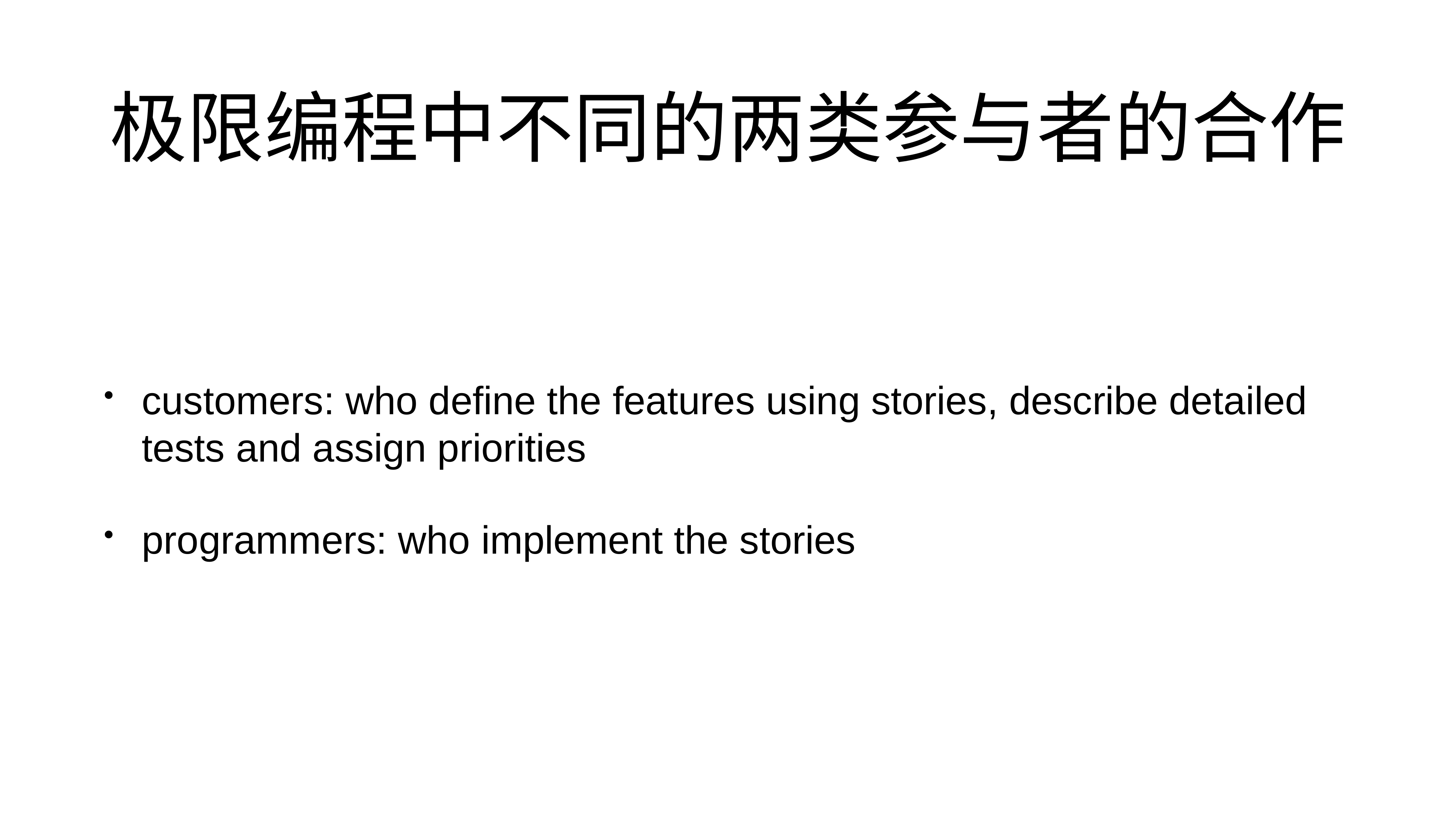

# 极限编程中不同的两类参与者的合作
customers: who define the features using stories, describe detailed tests and assign priorities
programmers: who implement the stories